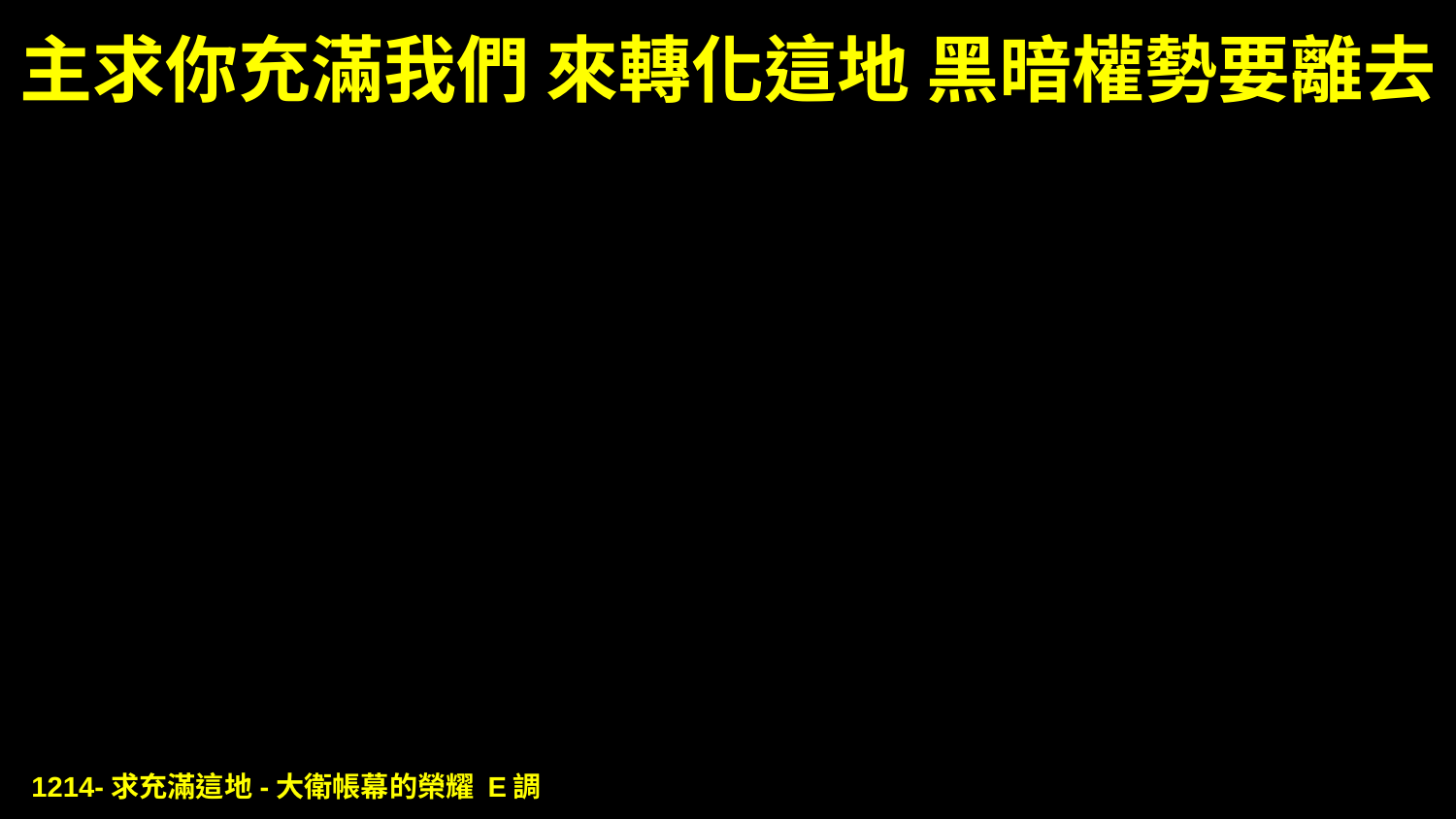

# 主求你充滿我們 來轉化這地 黑暗權勢要離去
1214-求充滿這地-大衛帳幕的榮耀 E調